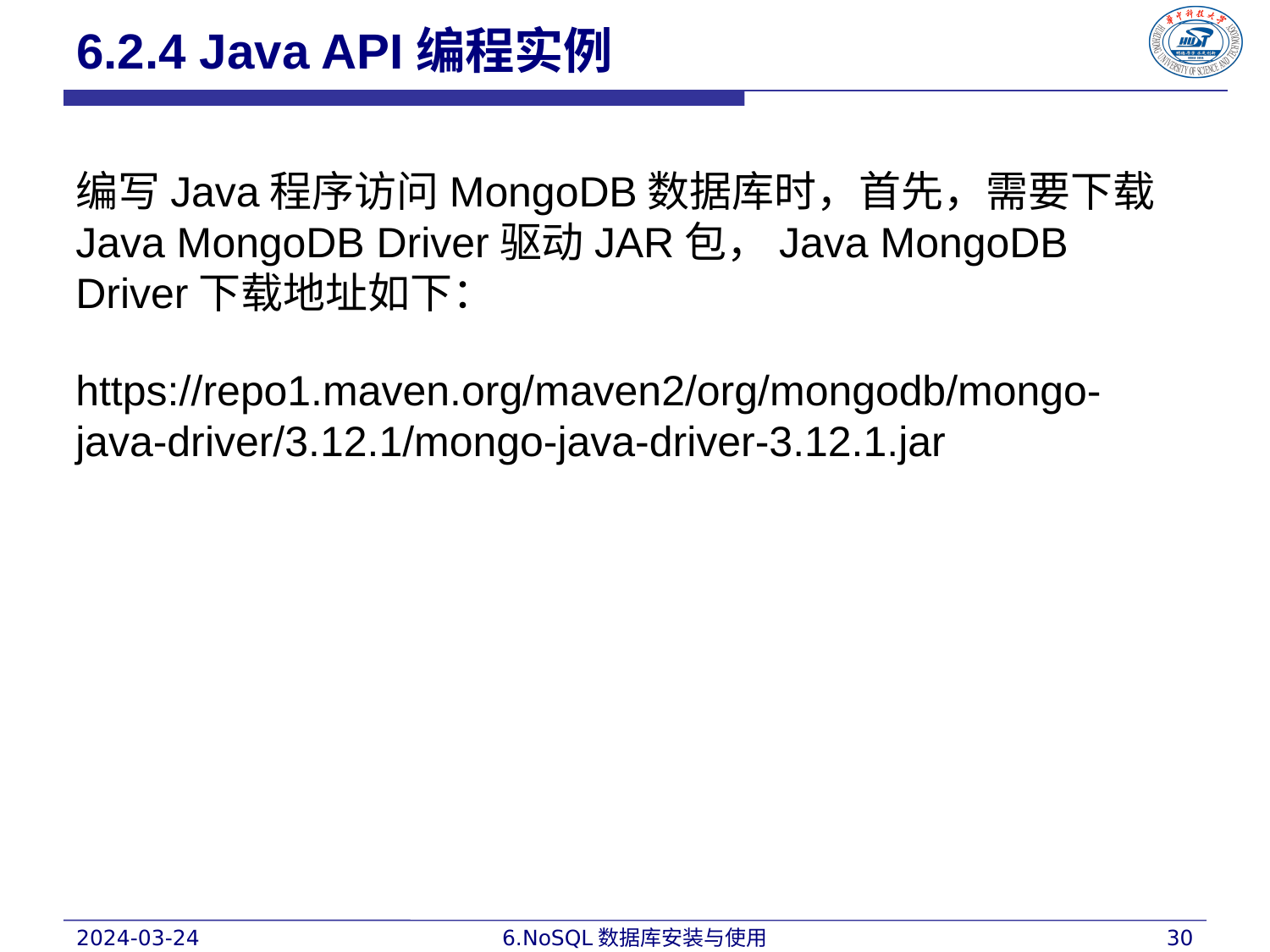

6.2.4 Java API编程实例
编写Java程序访问MongoDB数据库时，首先，需要下载Java MongoDB Driver驱动JAR包，Java MongoDB Driver下载地址如下：
https://repo1.maven.org/maven2/org/mongodb/mongo-java-driver/3.12.1/mongo-java-driver-3.12.1.jar
2024-03-24
6.NoSQL数据库安装与使用
30